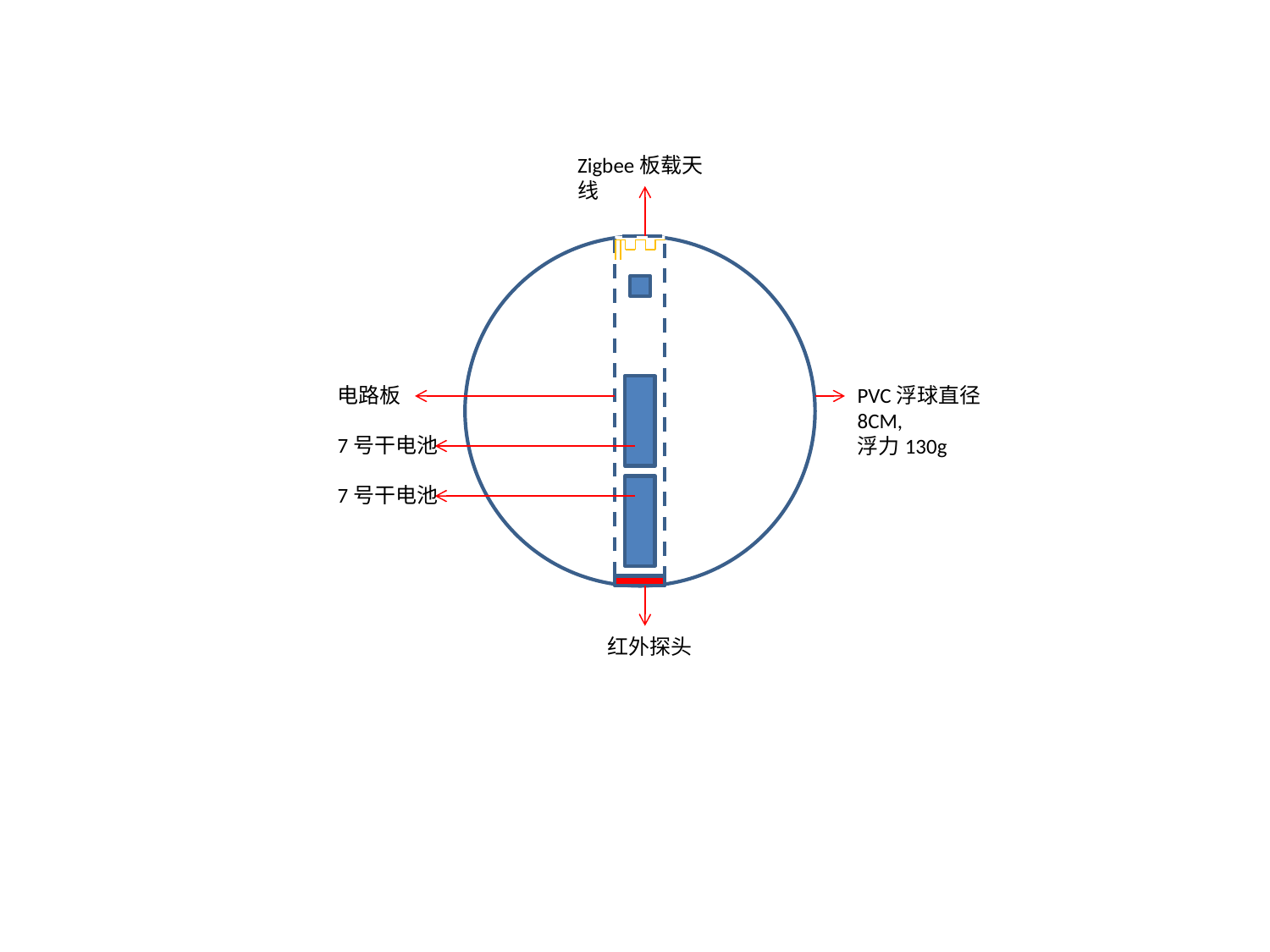

Zigbee板载天线

电路板

PVC浮球直径8CM,
浮力130g
7号干电池
7号干电池

红外探头